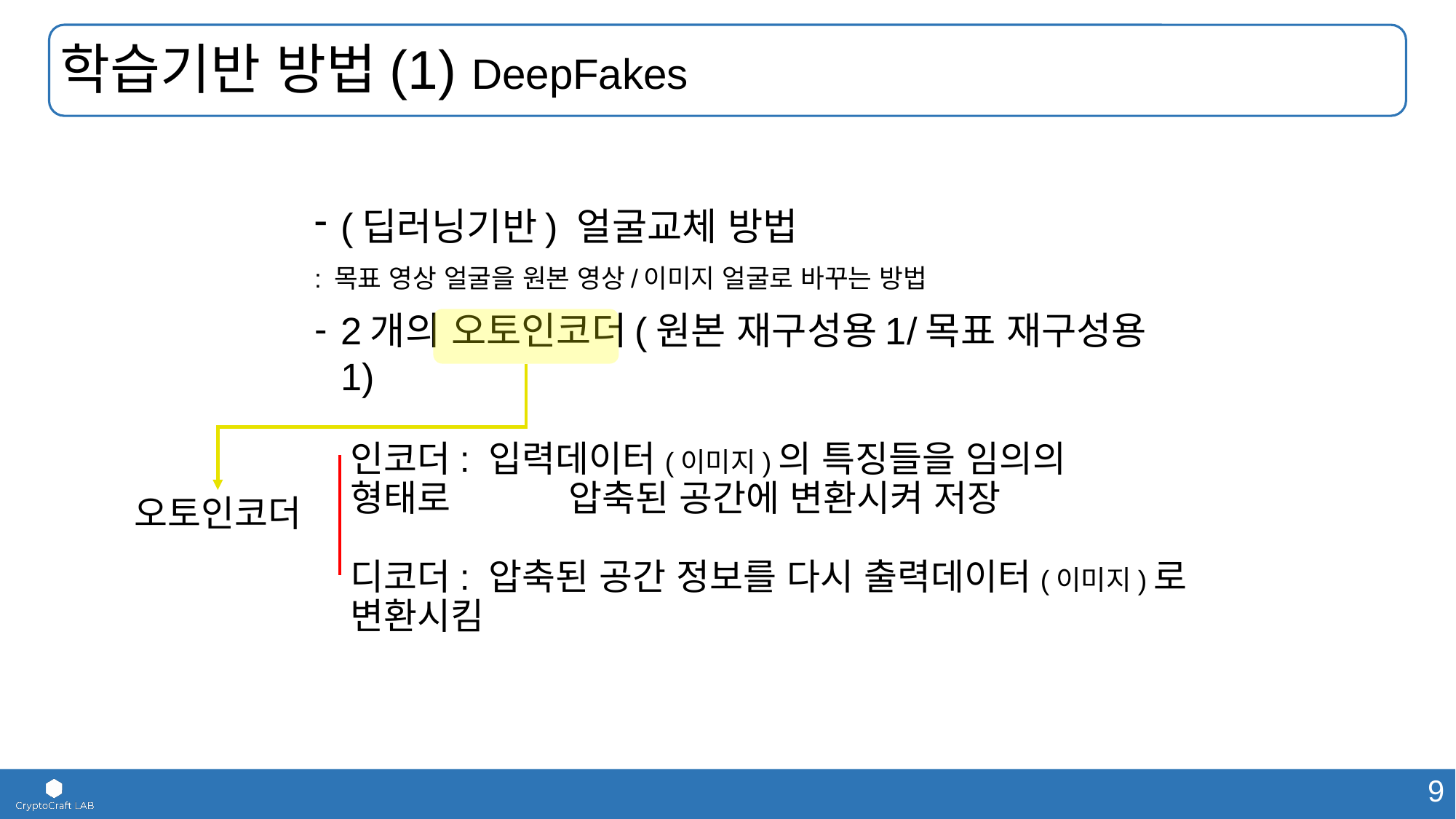

학습기반 방법(1) DeepFakes
(딥러닝기반) 얼굴교체 방법
: 목표 영상 얼굴을 원본 영상/이미지 얼굴로 바꾸는 방법
2개의 오토인코더(원본 재구성용1/목표 재구성용1)

인코더: 입력데이터(이미지)의 특징들을 임의의 형태로 	압축된 공간에 변환시켜 저장
오토인코더
디코더: 압축된 공간 정보를 다시 출력데이터(이미지)로 변환시킴